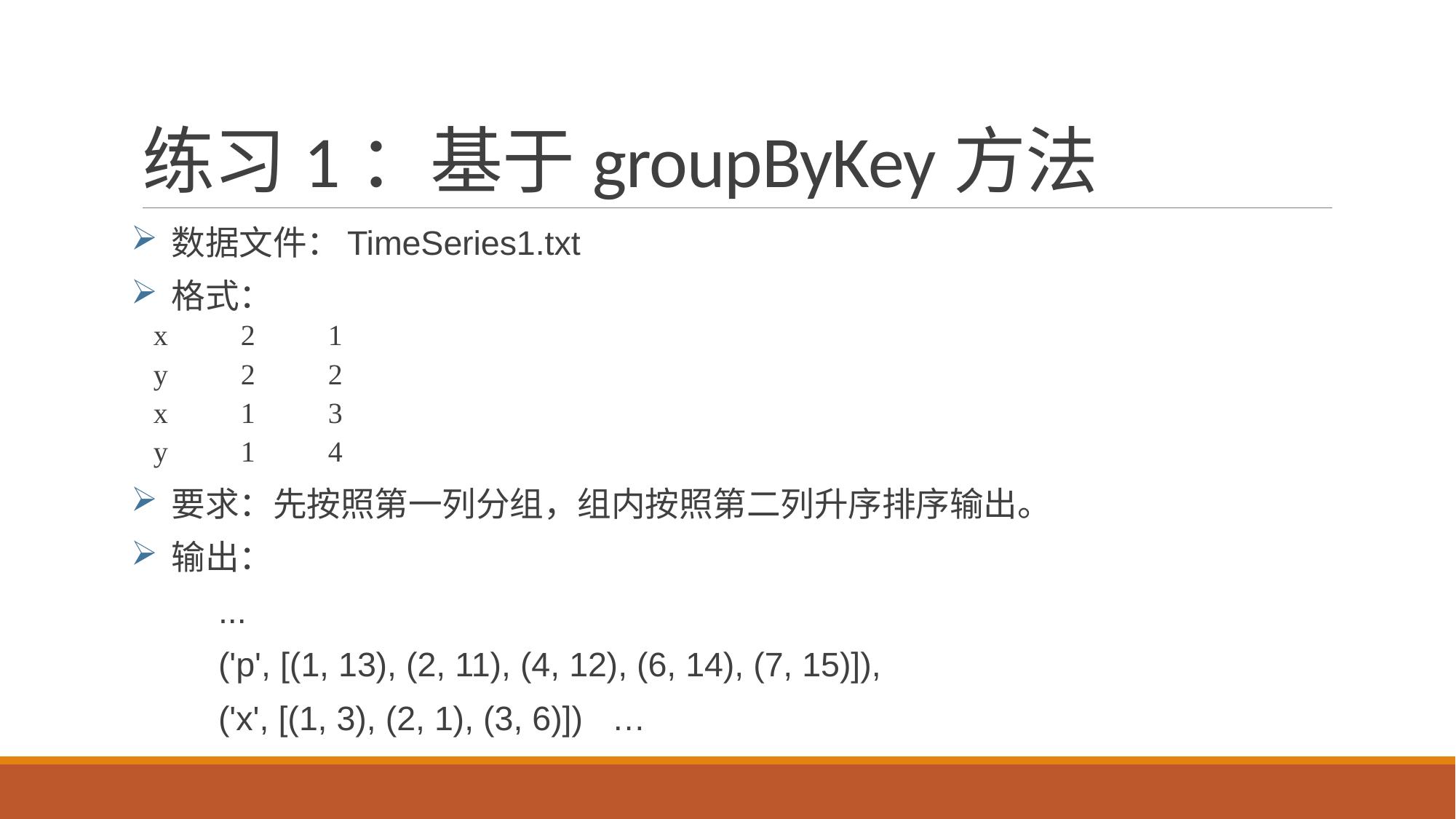

# 练习1：基于groupByKey方法
数据文件：TimeSeries1.txt
格式：
	x	2	1
	y	2	2
	x	1	3
	y	1	4
要求：先按照第一列分组，组内按照第二列升序排序输出。
输出：
	...
	('p', [(1, 13), (2, 11), (4, 12), (6, 14), (7, 15)]),
	('x', [(1, 3), (2, 1), (3, 6)])   …